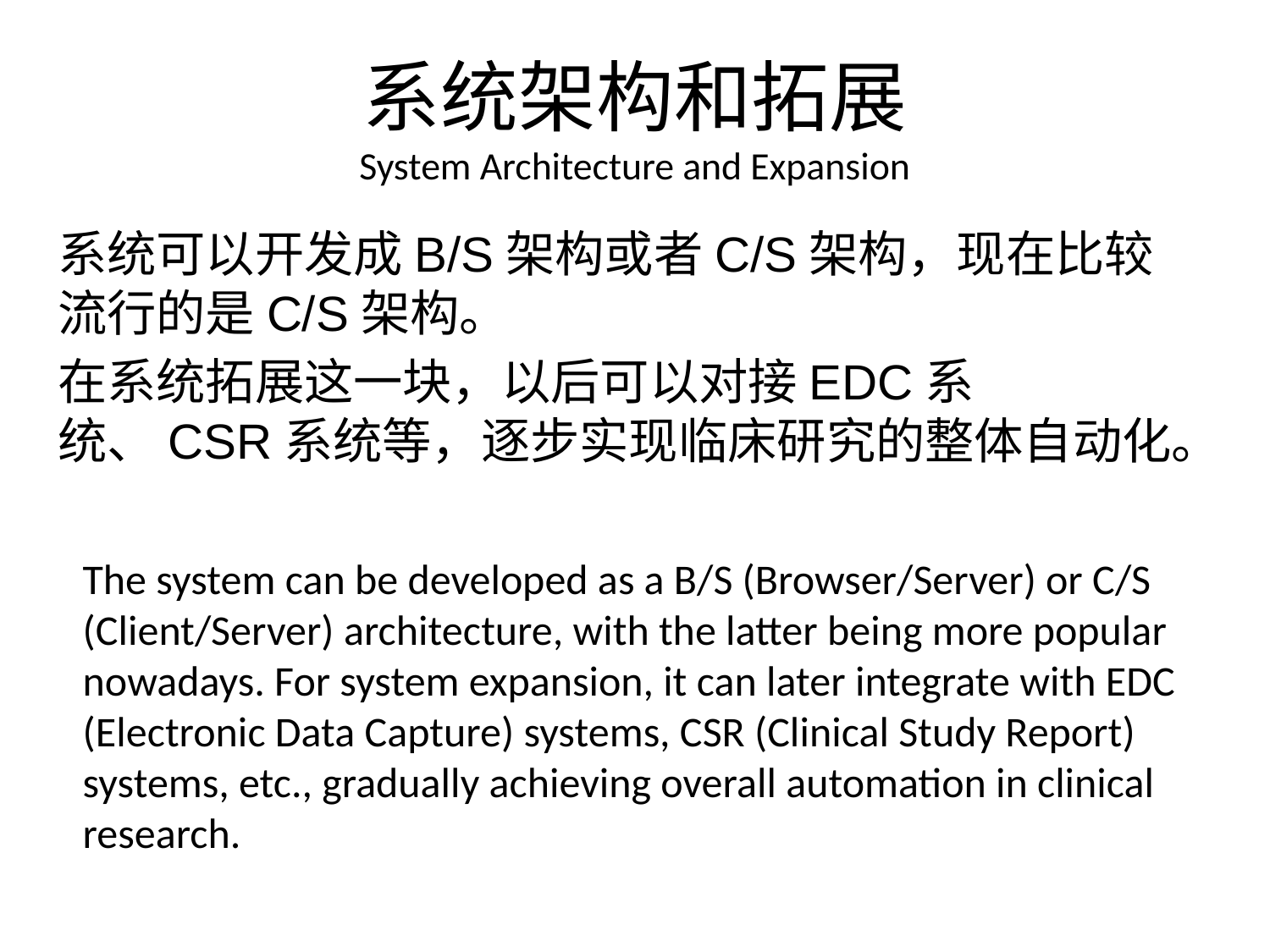

# 系统架构和拓展 System Architecture and Expansion
系统可以开发成B/S架构或者C/S架构，现在比较流行的是C/S架构。
在系统拓展这一块，以后可以对接EDC系统、CSR系统等，逐步实现临床研究的整体自动化。

The system can be developed as a B/S (Browser/Server) or C/S (Client/Server) architecture, with the latter being more popular nowadays. For system expansion, it can later integrate with EDC (Electronic Data Capture) systems, CSR (Clinical Study Report) systems, etc., gradually achieving overall automation in clinical research.